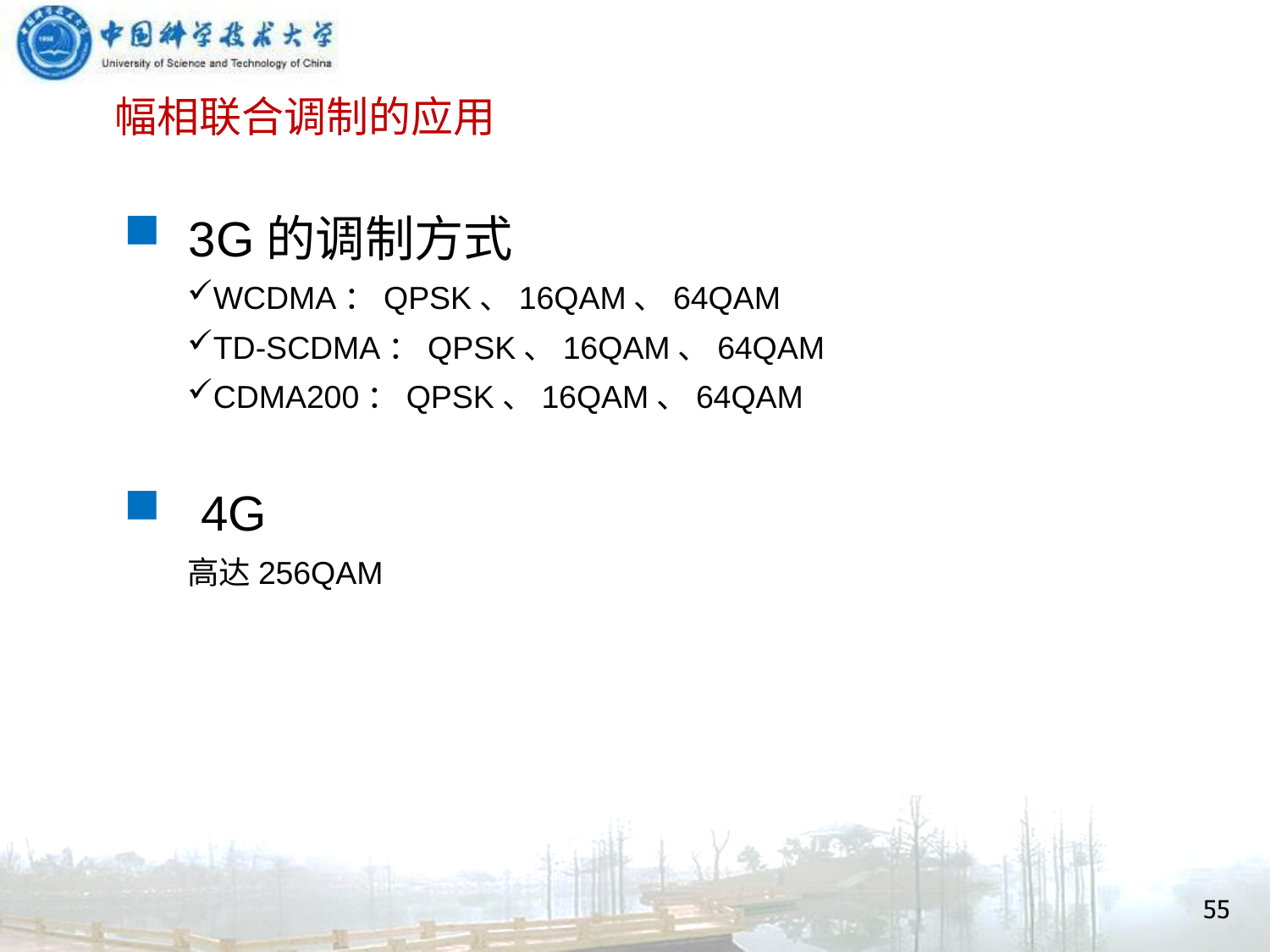

幅相联合调制的应用
  3G的调制方式
WCDMA：QPSK、16QAM、64QAM
TD-SCDMA：QPSK、16QAM、64QAM
CDMA200：QPSK、16QAM、64QAM

 4G
高达256QAM
55